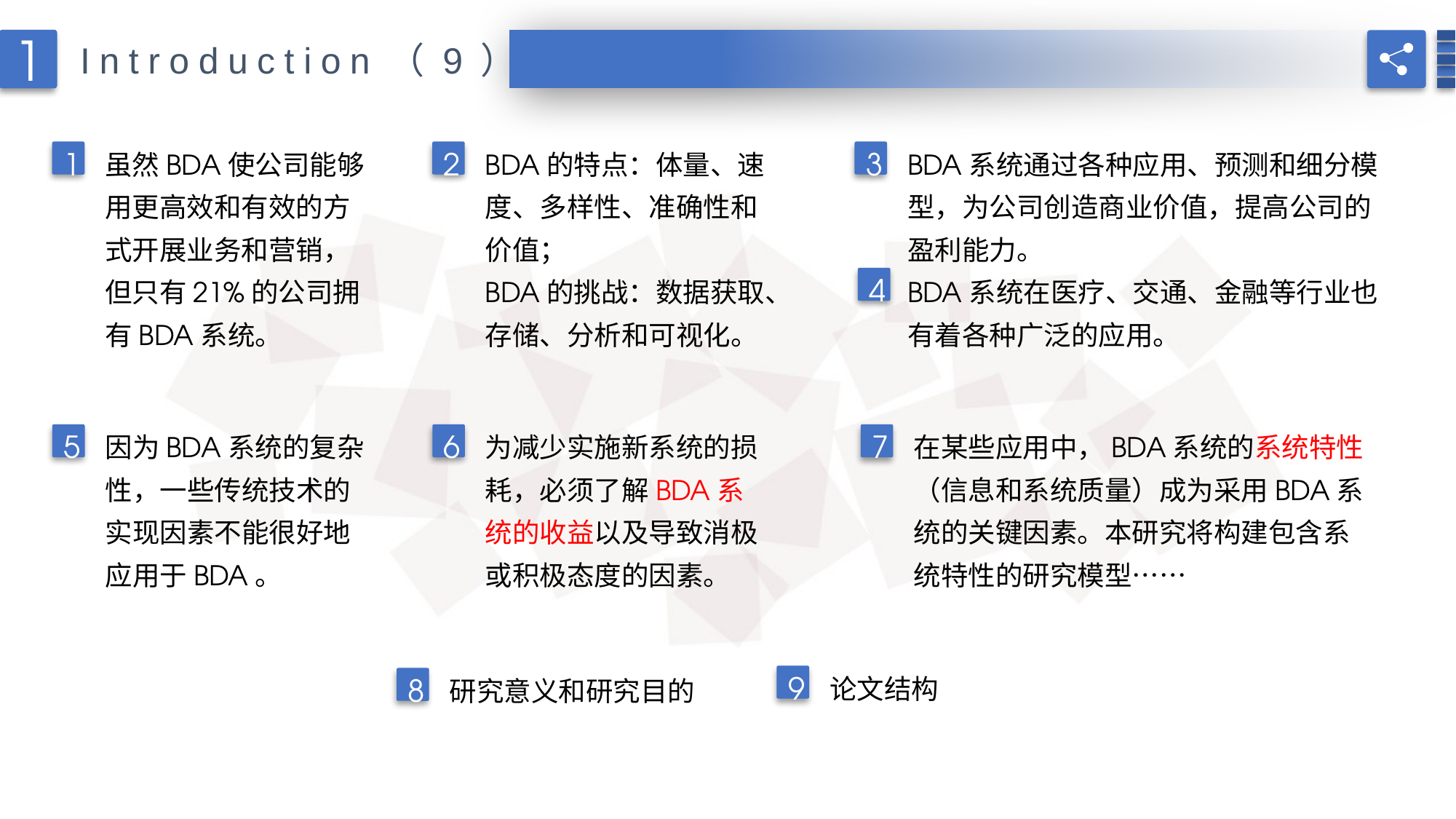

1

Introduction（9）
虽然BDA使公司能够用更高效和有效的方式开展业务和营销，但只有21%的公司拥有BDA系统。
BDA的特点：体量、速度、多样性、准确性和价值；
BDA的挑战：数据获取、存储、分析和可视化。
BDA系统通过各种应用、预测和细分模型，为公司创造商业价值，提高公司的盈利能力。
BDA系统在医疗、交通、金融等行业也有着各种广泛的应用。
1
2
3
4
因为BDA系统的复杂性，一些传统技术的实现因素不能很好地应用于BDA。
为减少实施新系统的损耗，必须了解BDA系统的收益以及导致消极或积极态度的因素。
在某些应用中，BDA系统的系统特性（信息和系统质量）成为采用BDA系统的关键因素。本研究将构建包含系统特性的研究模型……
5
6
7
论文结构
研究意义和研究目的
9
8